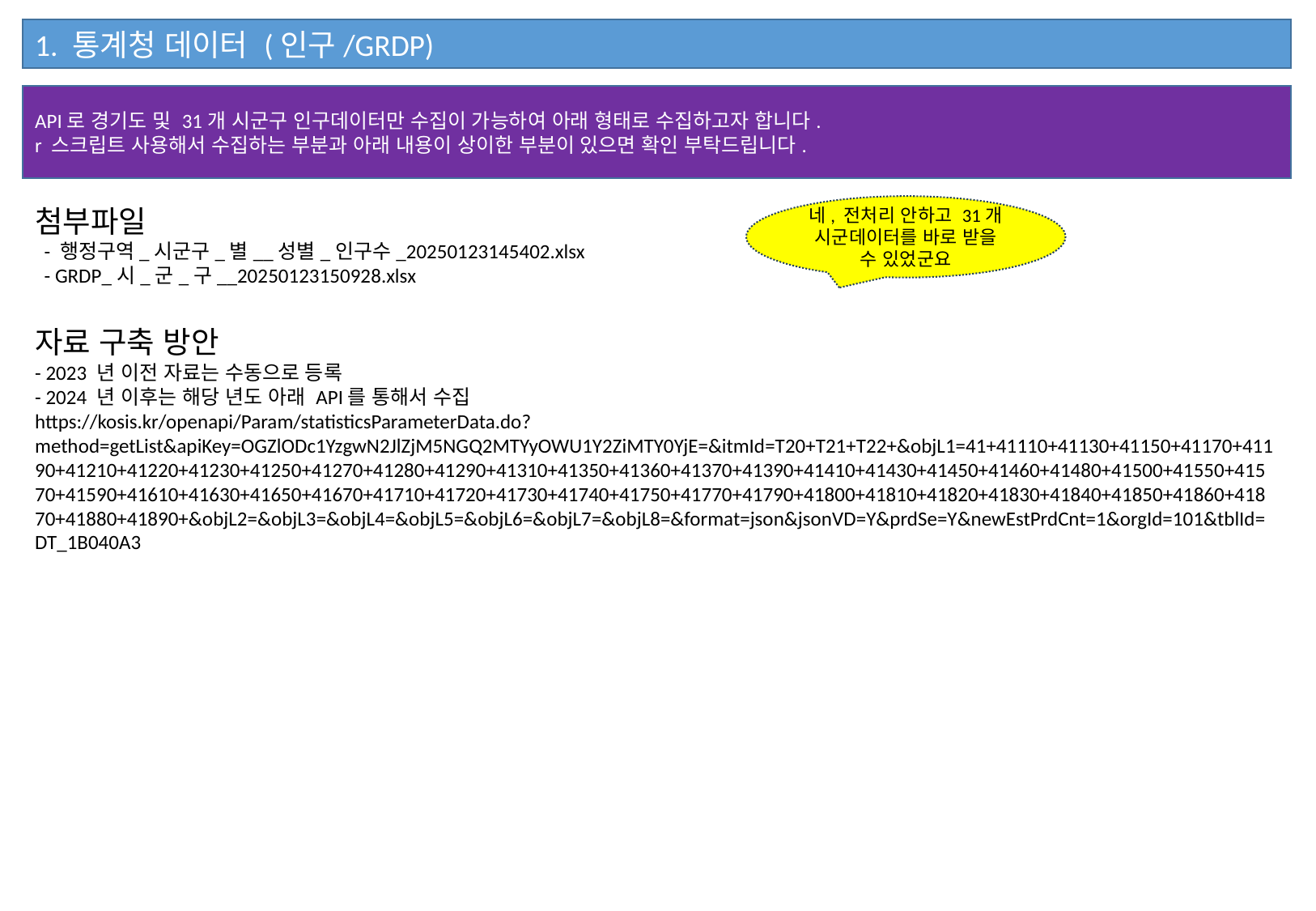

1. 통계청 데이터 (인구/GRDP)
API로 경기도 및 31개 시군구 인구데이터만 수집이 가능하여 아래 형태로 수집하고자 합니다.
r 스크립트 사용해서 수집하는 부분과 아래 내용이 상이한 부분이 있으면 확인 부탁드립니다.
첨부파일
  - 행정구역_시군구_별__성별_인구수_20250123145402.xlsx
  - GRDP_시_군_구__20250123150928.xlsx

자료 구축 방안
- 2023 년 이전 자료는 수동으로 등록
- 2024 년 이후는 해당 년도 아래 API를 통해서 수집
https://kosis.kr/openapi/Param/statisticsParameterData.do?method=getList&apiKey=OGZlODc1YzgwN2JlZjM5NGQ2MTYyOWU1Y2ZiMTY0YjE=&itmId=T20+T21+T22+&objL1=41+41110+41130+41150+41170+41190+41210+41220+41230+41250+41270+41280+41290+41310+41350+41360+41370+41390+41410+41430+41450+41460+41480+41500+41550+41570+41590+41610+41630+41650+41670+41710+41720+41730+41740+41750+41770+41790+41800+41810+41820+41830+41840+41850+41860+41870+41880+41890+&objL2=&objL3=&objL4=&objL5=&objL6=&objL7=&objL8=&format=json&jsonVD=Y&prdSe=Y&newEstPrdCnt=1&orgId=101&tblId=DT_1B040A3
네, 전처리 안하고 31개 시군데이터를 바로 받을 수 있었군요